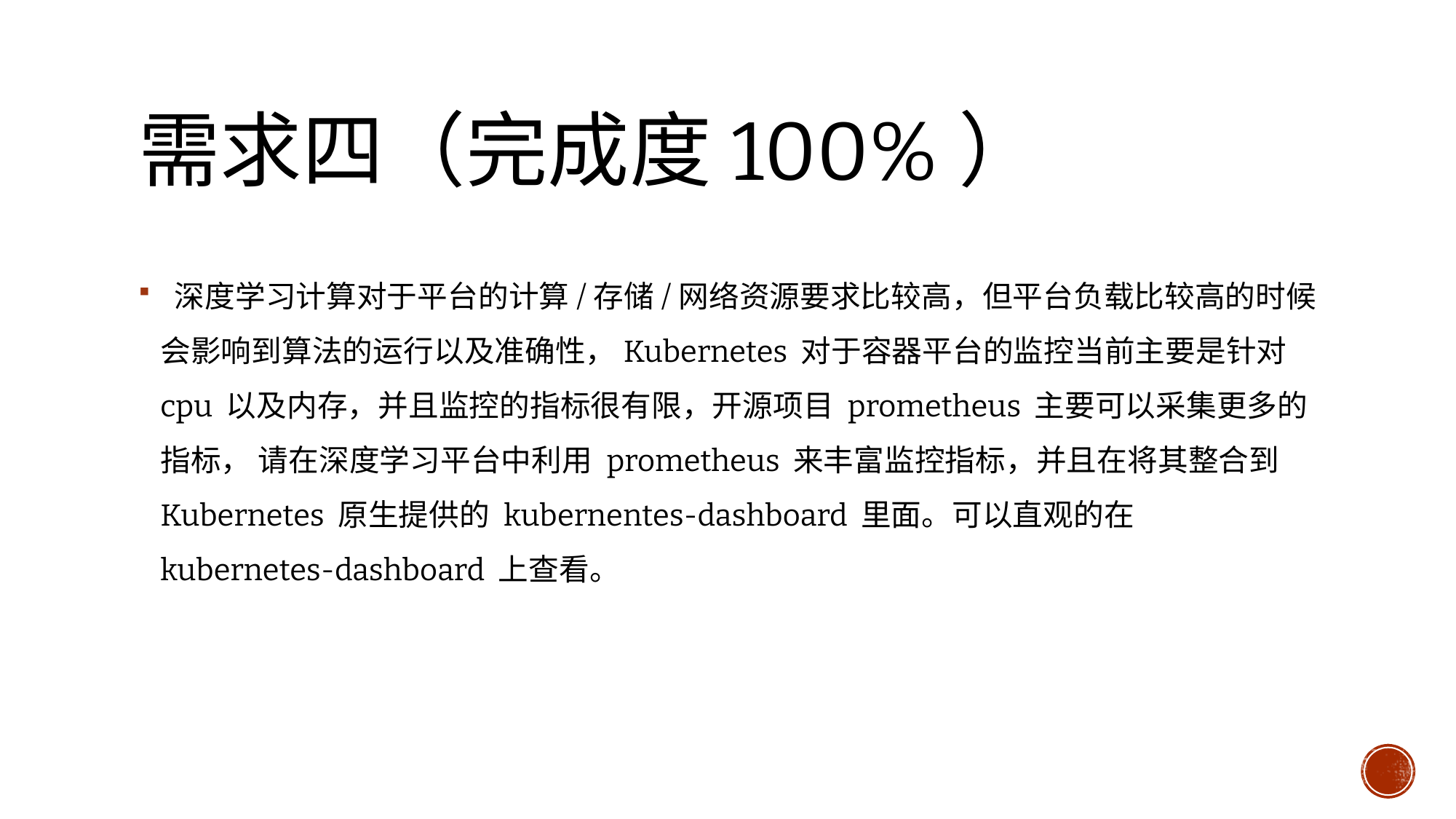

# 需求四（完成度100%）
 深度学习计算对于平台的计算/存储/网络资源要求比较高，但平台负载比较高的时候会影响到算法的运行以及准确性，Kubernetes 对于容器平台的监控当前主要是针对 cpu 以及内存，并且监控的指标很有限，开源项目 prometheus 主要可以采集更多的指标， 请在深度学习平台中利用 prometheus 来丰富监控指标，并且在将其整合到 Kubernetes 原生提供的 kubernentes-dashboard 里面。可以直观的在 kubernetes-dashboard 上查看。